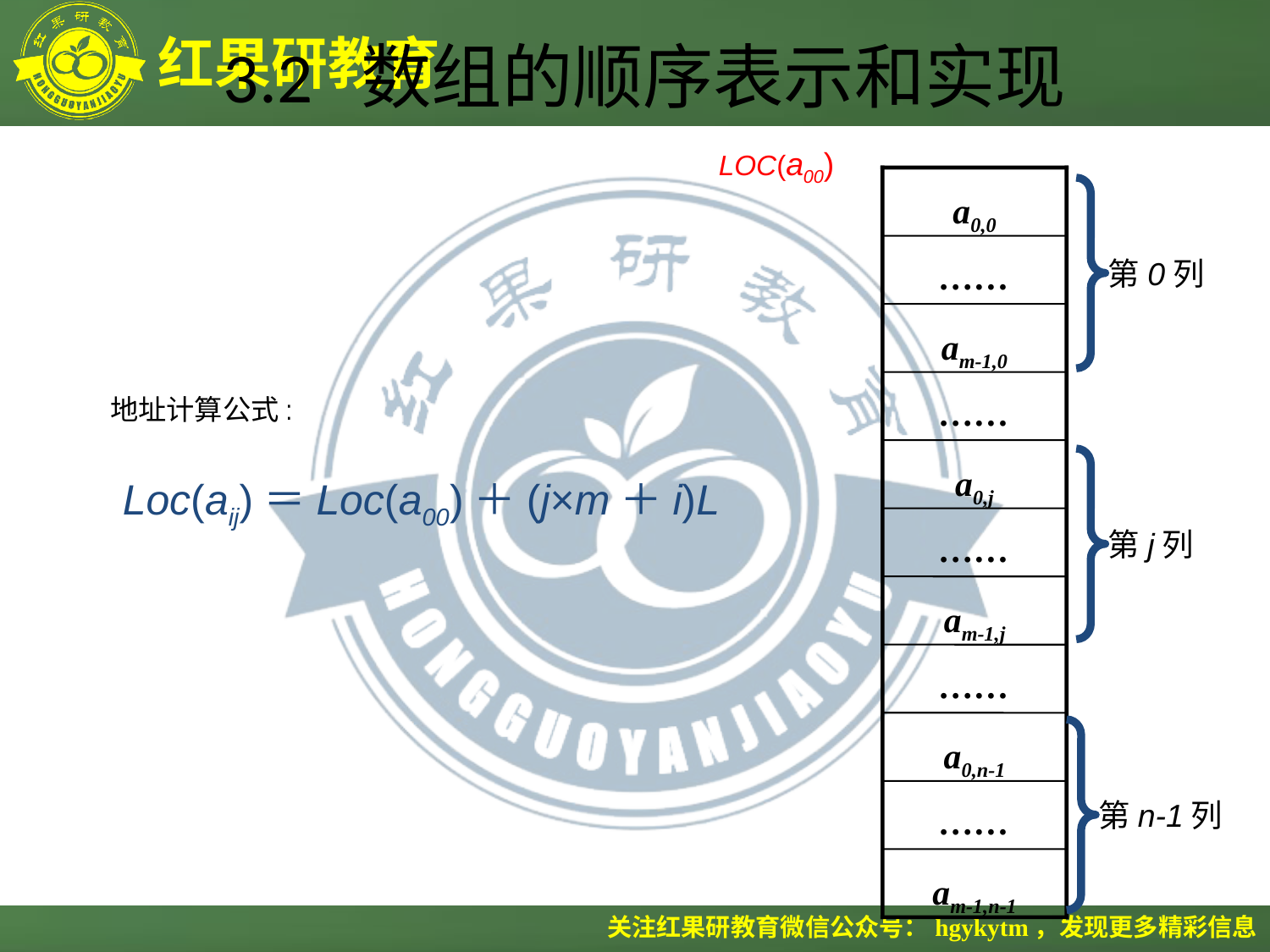

# 3.2  数组的顺序表示和实现
 LOC(a00)
a0,0

……

第0列
am-1,0

……

a0,j

……

第j列
am-1,j

……

a0,n-1

……

第n-1列
am-1,n-1

（2）列优先顺序存储

 地址计算公式:
    Loc(aij)＝Loc(a00)＋(j×m＋i)L